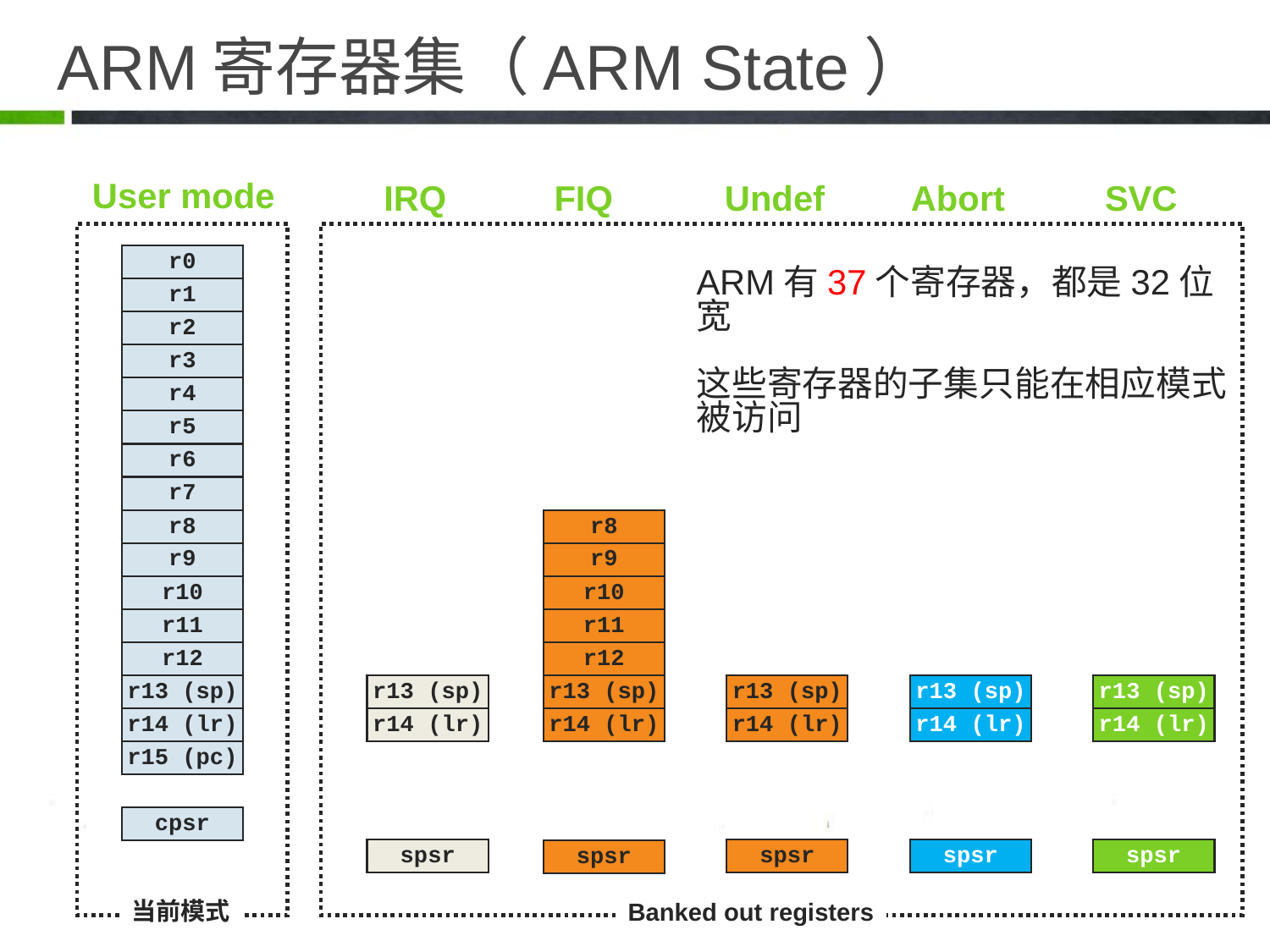

# ARM寄存器集（ARM State）
User mode
r13 (sp)
r14 (lr)
IRQ
r13 (sp)
r14 (lr)
spsr
FIQ
r8
r9
r10
r11
r12
r13 (sp)
r14 (lr)
spsr
Undef
r13 (sp)
r14 (lr)
spsr
Abort
r13 (sp)
r14 (lr)
spsr
SVC
r13 (sp)
r14 (lr)
spsr

r0
r1
r2
r3
r4
r5
r6
r7
ARM有37个寄存器，都是32位宽
这些寄存器的子集只能在相应模式被访问
r8
r9
r10
r11
r12
r15 (pc)
cpsr
当前模式
Banked out registers